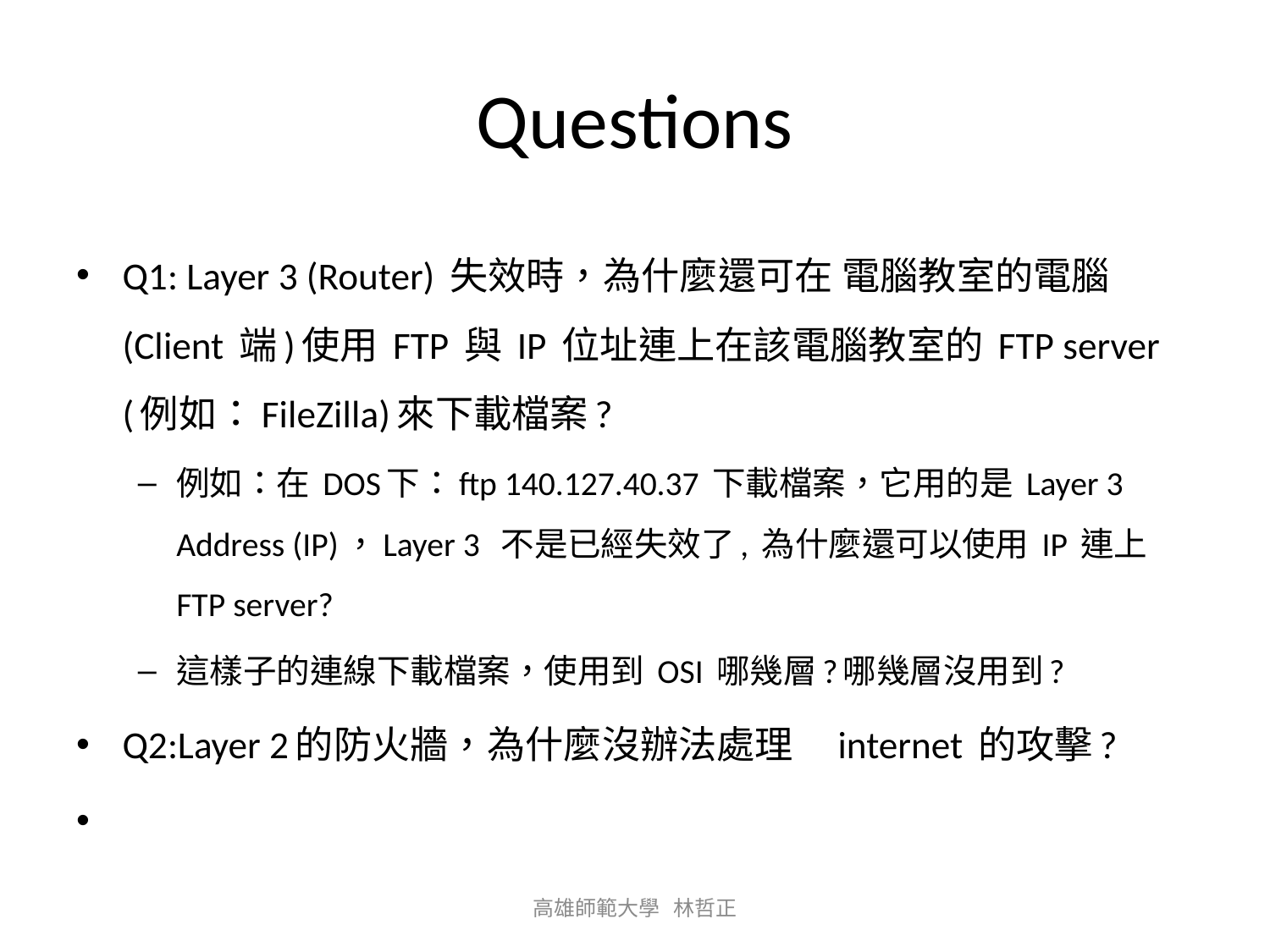

# Questions
Q1: Layer 3 (Router) 失效時，為什麼還可在 電腦教室的電腦(Client 端)使用 FTP 與 IP 位址連上在該電腦教室的 FTP server (例如：FileZilla)來下載檔案?
例如：在 DOS下：ftp 140.127.40.37 下載檔案，它用的是 Layer 3 Address (IP)，Layer 3  不是已經失效了, 為什麼還可以使用 IP 連上 FTP server?
這樣子的連線下載檔案，使用到 OSI 哪幾層?哪幾層沒用到?
Q2:Layer 2的防火牆，為什麼沒辦法處理　internet 的攻擊?

高雄師範大學  林哲正